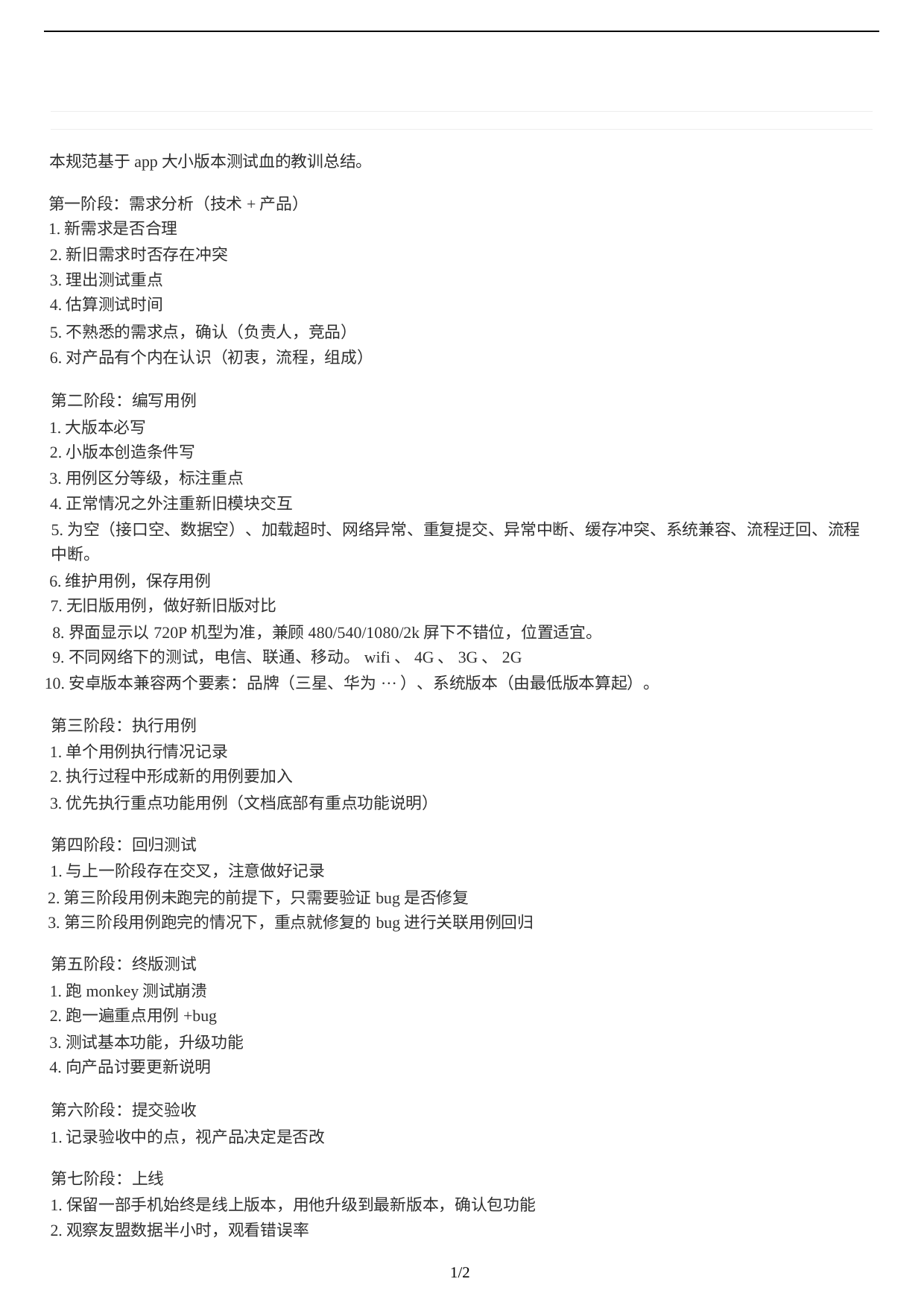

本规范基于app⼤⼩版本测试⾎的教训总结。
第⼀阶段：需求分析（技术+产品）
1.新需求是否合理
2.新旧需求时否存在冲突
3.理出测试重点
4.估算测试时间
5.不熟悉的需求点，确认（负责⼈，竞品）
6.对产品有个内在认识（初衷，流程，组成）
第⼆阶段：编写⽤例
1.⼤版本必写
2.⼩版本创造条件写
3.⽤例区分等级，标注重点
4.正常情况之外注重新旧模块交互
5.为空（接⼝空、数据空）、加载超时、⽹络异常、重复提交、异常中断、缓存冲突、系统兼容、流程迂回、流程
中断。
6.维护⽤例，保存⽤例
7.⽆旧版⽤例，做好新旧版对⽐
8.界⾯显⽰以720P机型为准，兼顾480/540/1080/2k屏下不错位，位置适宜。
9.不同⽹络下的测试，电信、联通、移动。wifi、4G、3G、2G
10.安卓版本兼容两个要素：品牌（三星、华为···）、系统版本（由最低版本算起）。
第三阶段：执⾏⽤例
1.单个⽤例执⾏情况记录
2.执⾏过程中形成新的⽤例要加⼊
3.优先执⾏重点功能⽤例（⽂档底部有重点功能说明）
第四阶段：回归测试
1.与上⼀阶段存在交叉，注意做好记录
2.第三阶段⽤例未跑完的前提下，只需要验证bug是否修复
3.第三阶段⽤例跑完的情况下，重点就修复的bug进⾏关联⽤例回归
第五阶段：终版测试
1.跑monkey测试崩溃
2.跑⼀遍重点⽤例+bug
3.测试基本功能，升级功能
4.向产品讨要更新说明
第六阶段：提交验收
1.记录验收中的点，视产品决定是否改
第七阶段：上线
1.保留⼀部⼿机始终是线上版本，⽤他升级到最新版本，确认包功能
2.观察友盟数据半⼩时，观看错误率
1/2